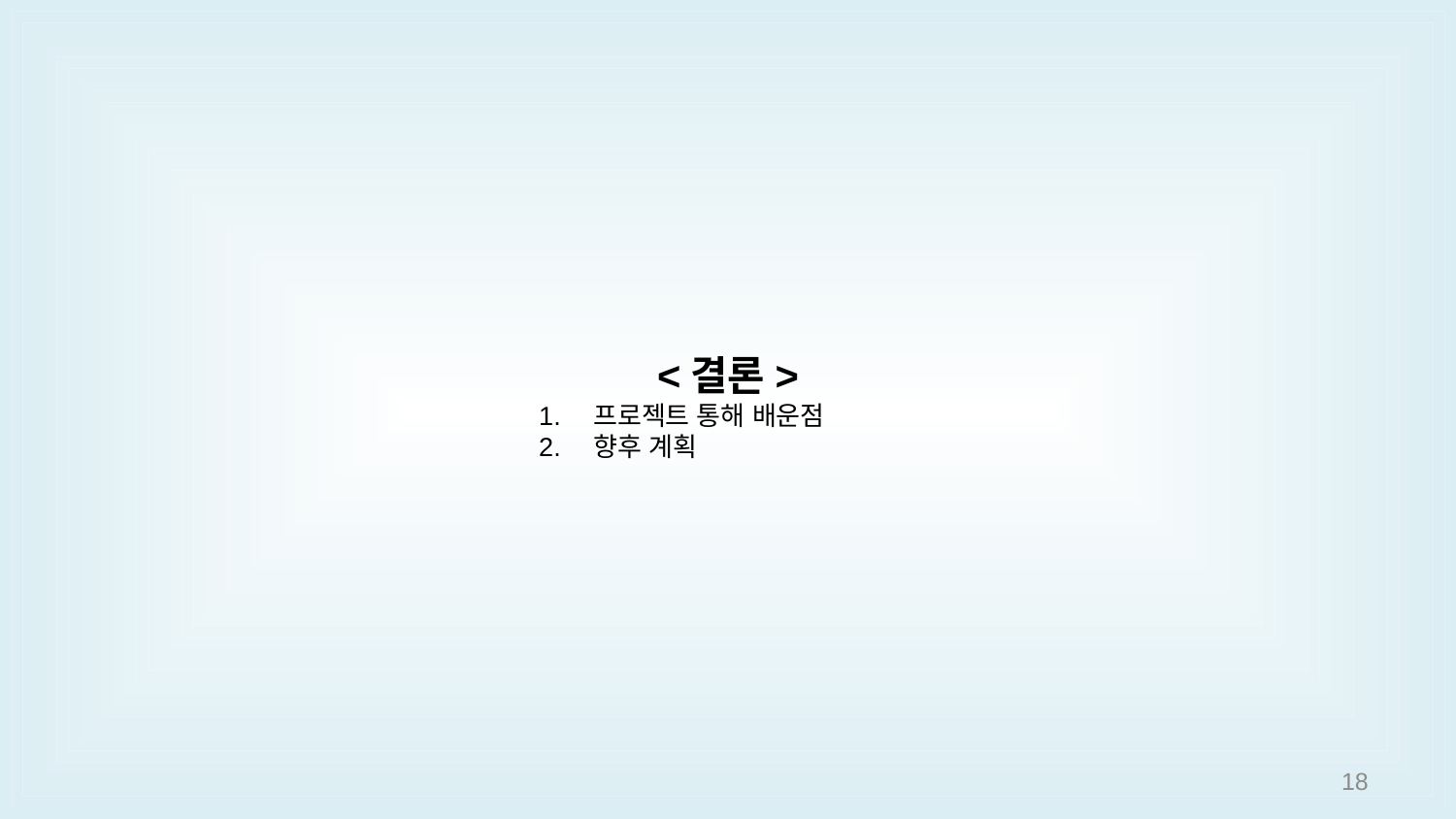

<결론>
프로젝트 통해 배운점
향후 계획

18